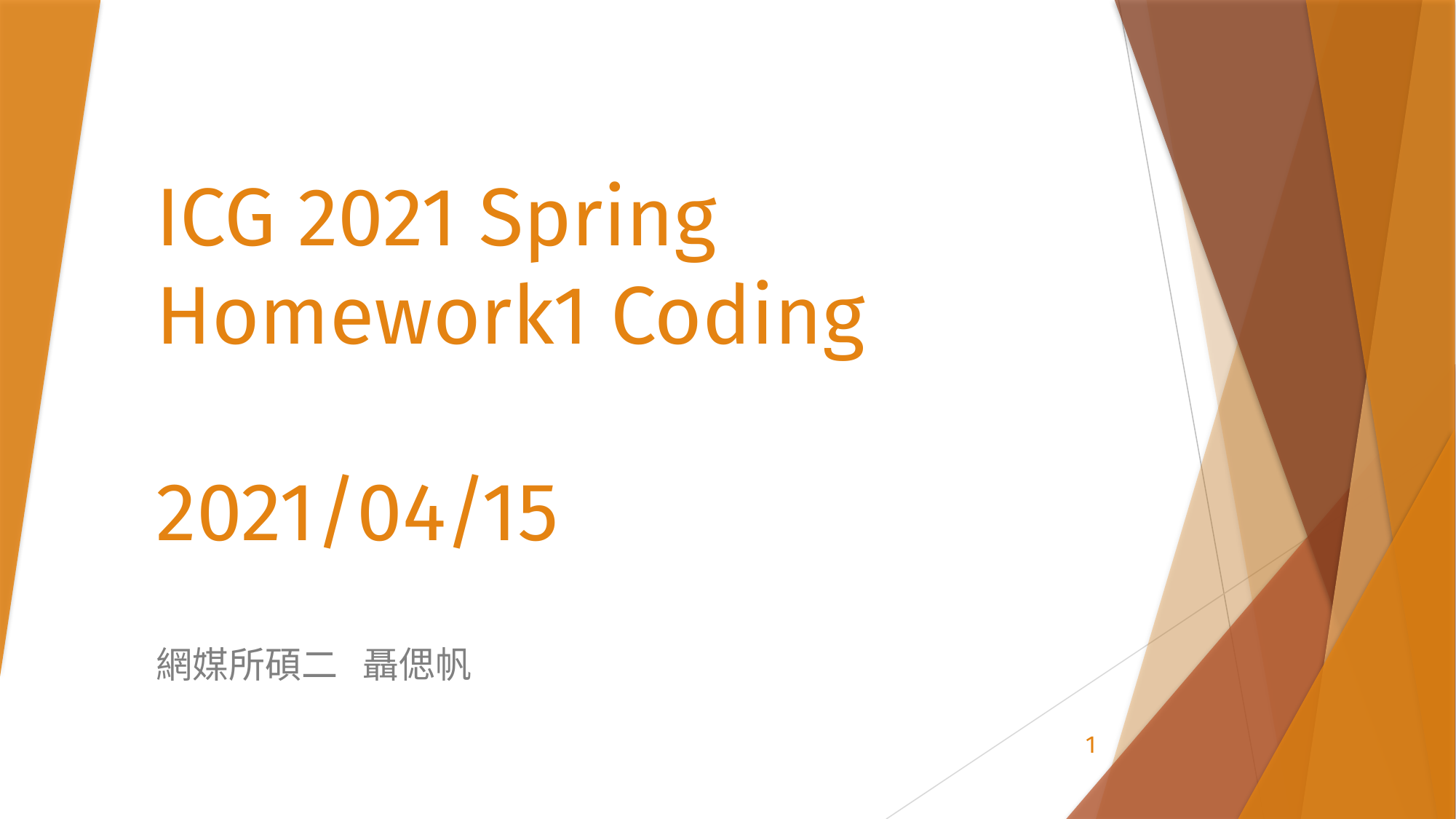

# ICG 2021 Spring Homework1 Coding 2021/04/15
網媒所碩二   聶偲帆
1